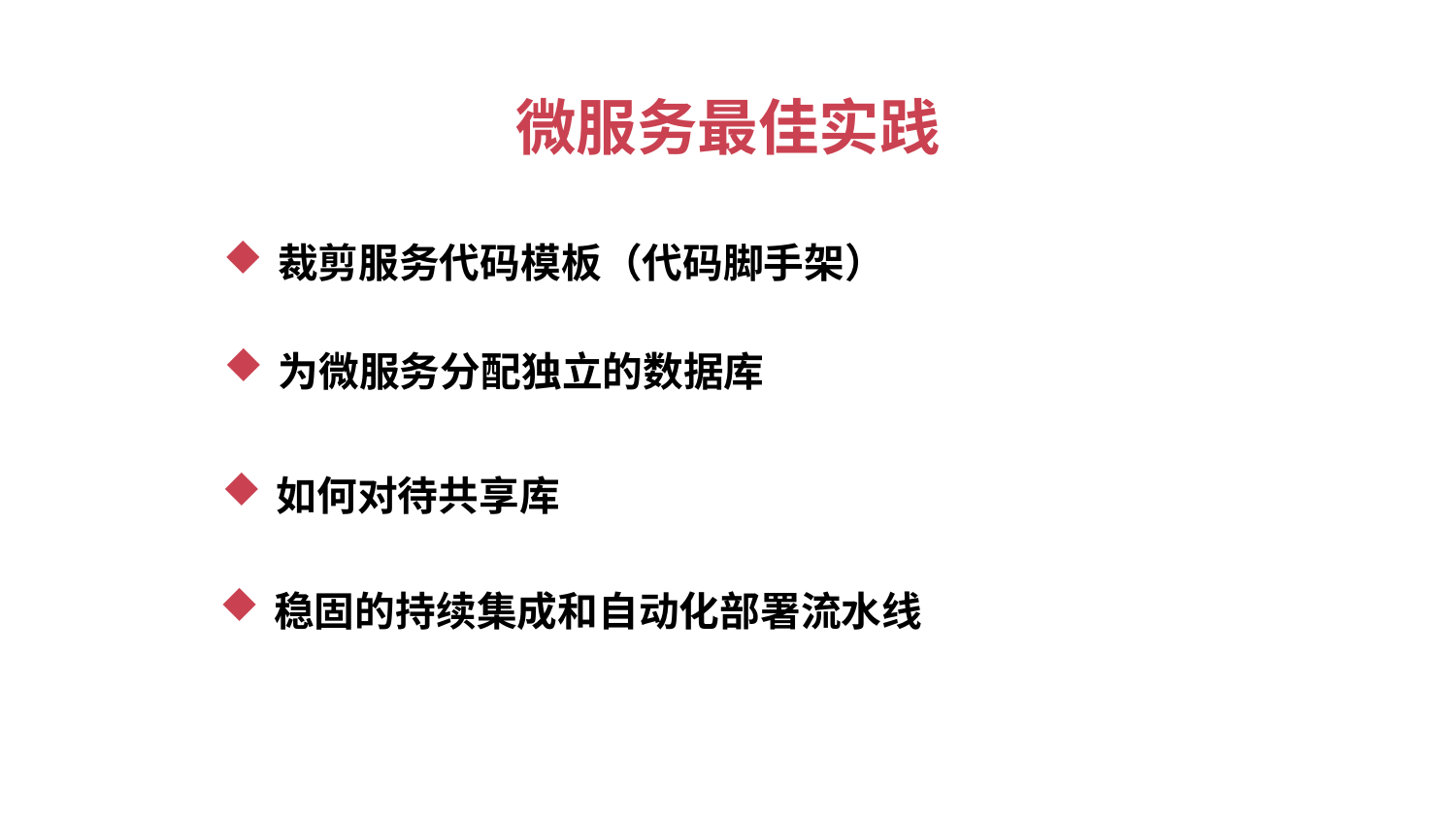

微服务最佳实践
裁剪服务代码模板（代码脚手架）
为微服务分配独立的数据库
如何对待共享库
稳固的持续集成和自动化部署流水线